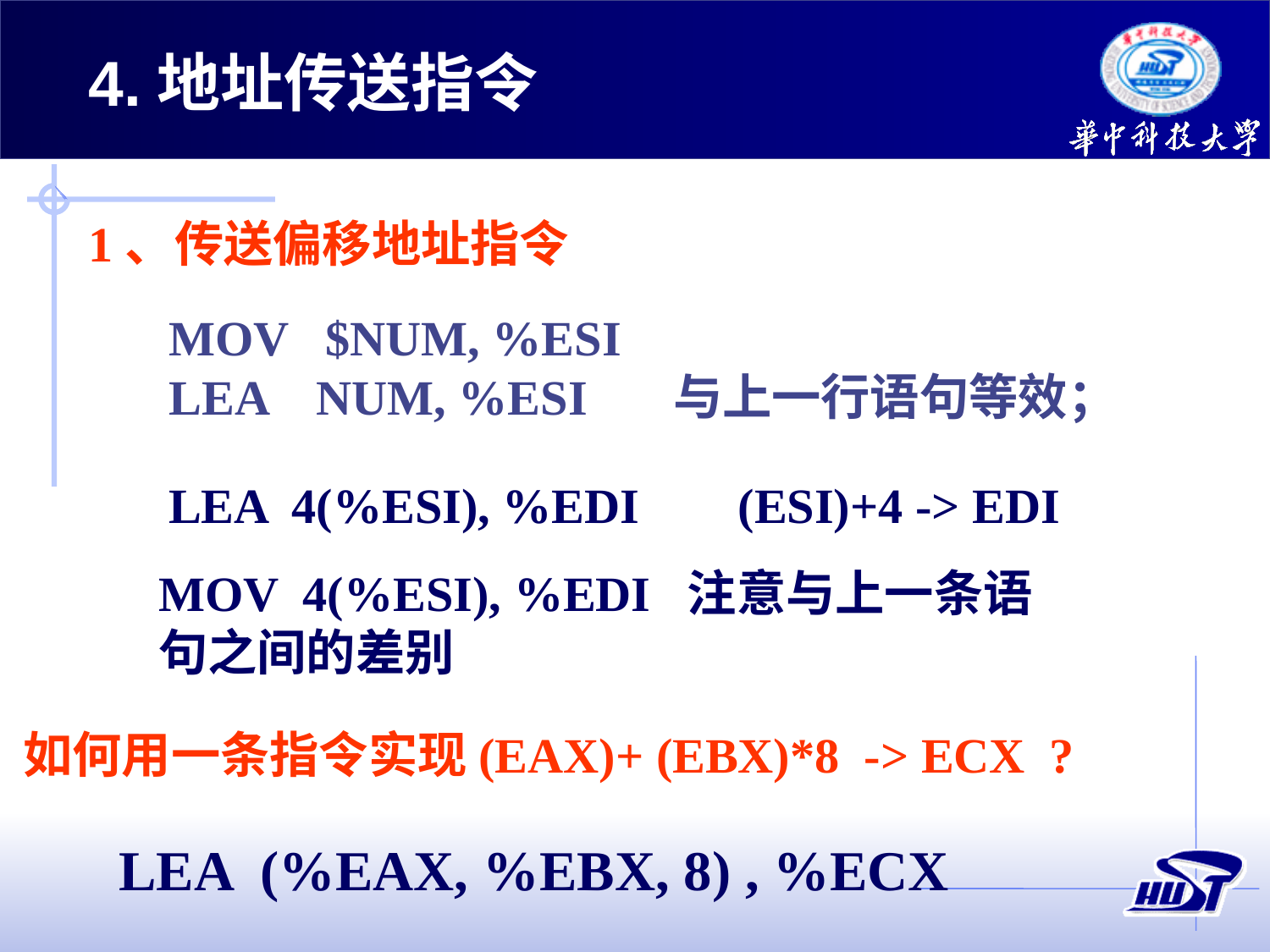

4.地址传送指令
1、传送偏移地址指令
MOV   $NUM, %ESI
LEA    NUM, %ESI      与上一行语句等效；
LEA  4(%ESI), %EDI        (ESI)+4 -> EDI
MOV  4(%ESI), %EDI  注意与上一条语句之间的差别
如何用一条指令实现(EAX)+ (EBX)*8  -> ECX  ?
LEA  (%EAX, %EBX, 8) , %ECX